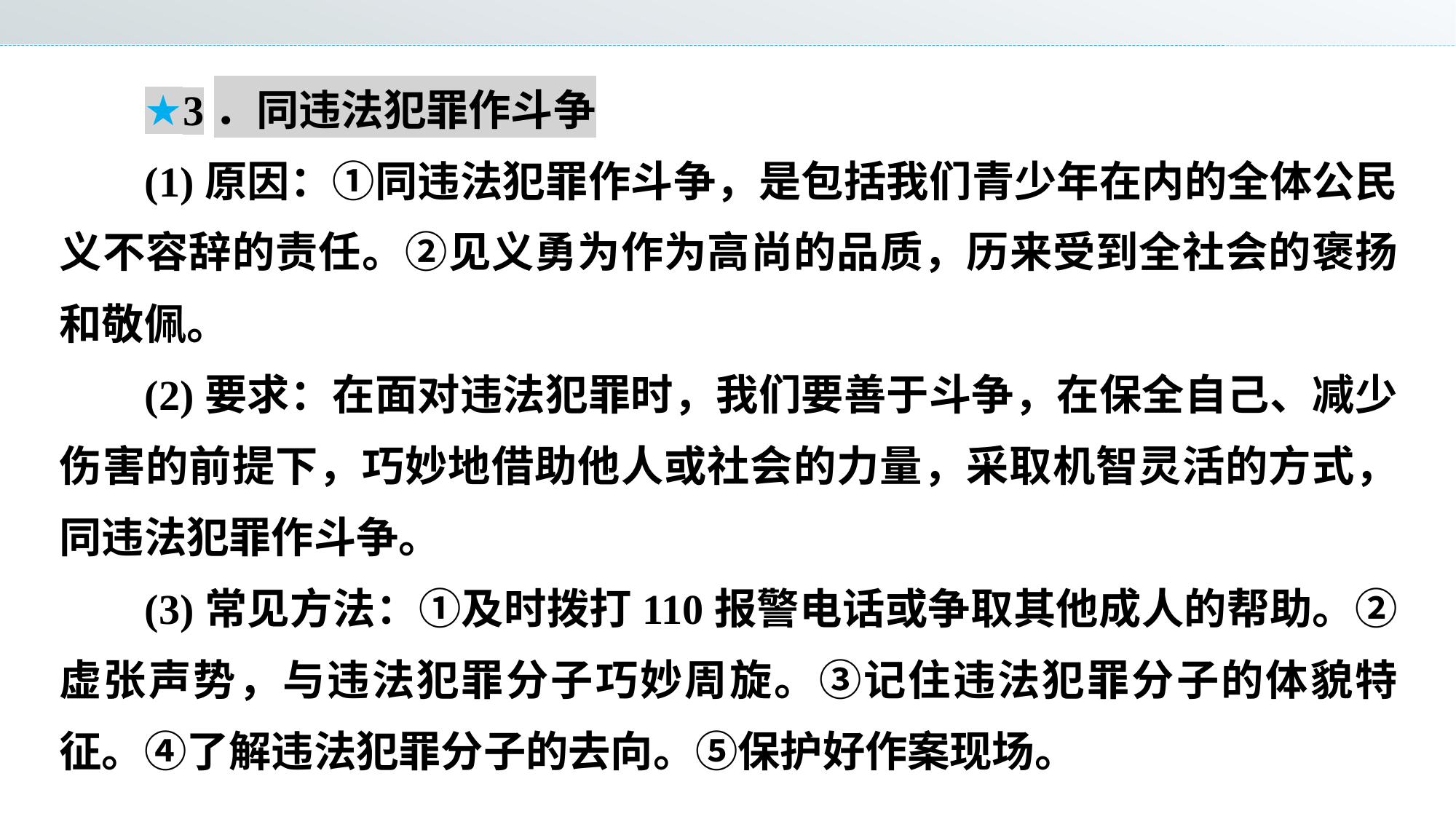

★3．同违法犯罪作斗争
(1)原因：①同违法犯罪作斗争，是包括我们青少年在内的全体公民义不容辞的责任。②见义勇为作为高尚的品质，历来受到全社会的褒扬和敬佩。
(2)要求：在面对违法犯罪时，我们要善于斗争，在保全自己、减少伤害的前提下，巧妙地借助他人或社会的力量，采取机智灵活的方式，同违法犯罪作斗争。
(3)常见方法：①及时拨打110报警电话或争取其他成人的帮助。②虚张声势，与违法犯罪分子巧妙周旋。③记住违法犯罪分子的体貌特征。④了解违法犯罪分子的去向。⑤保护好作案现场。